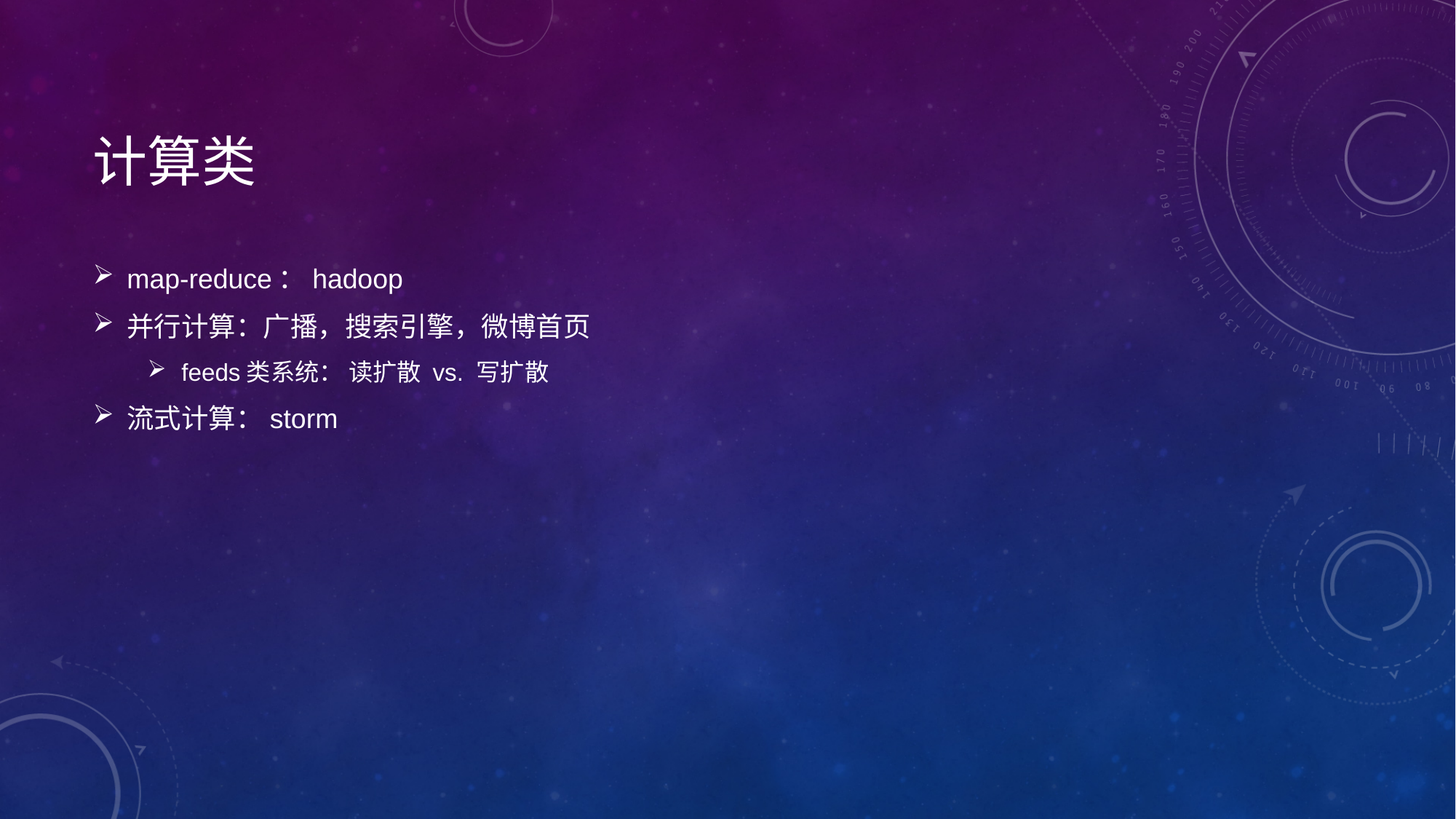

# 计算类
map-reduce：hadoop
并行计算：广播，搜索引擎，微博首页
feeds类系统： 读扩散 vs. 写扩散
流式计算：storm